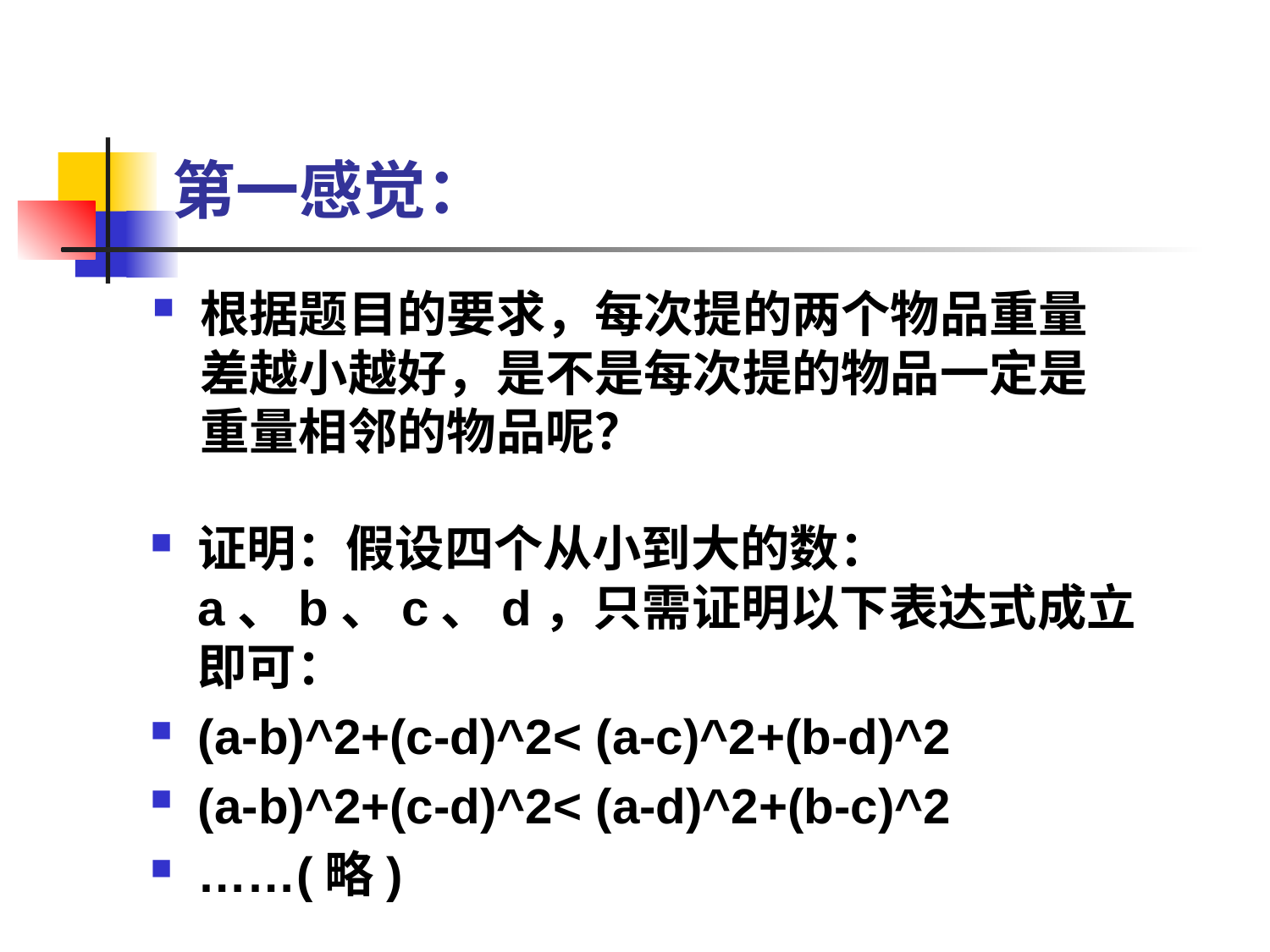

# 第一感觉：
根据题目的要求，每次提的两个物品重量差越小越好，是不是每次提的物品一定是重量相邻的物品呢？
证明：假设四个从小到大的数：a、b、c、d，只需证明以下表达式成立即可：
(a-b)^2+(c-d)^2< (a-c)^2+(b-d)^2
(a-b)^2+(c-d)^2< (a-d)^2+(b-c)^2
……(略)